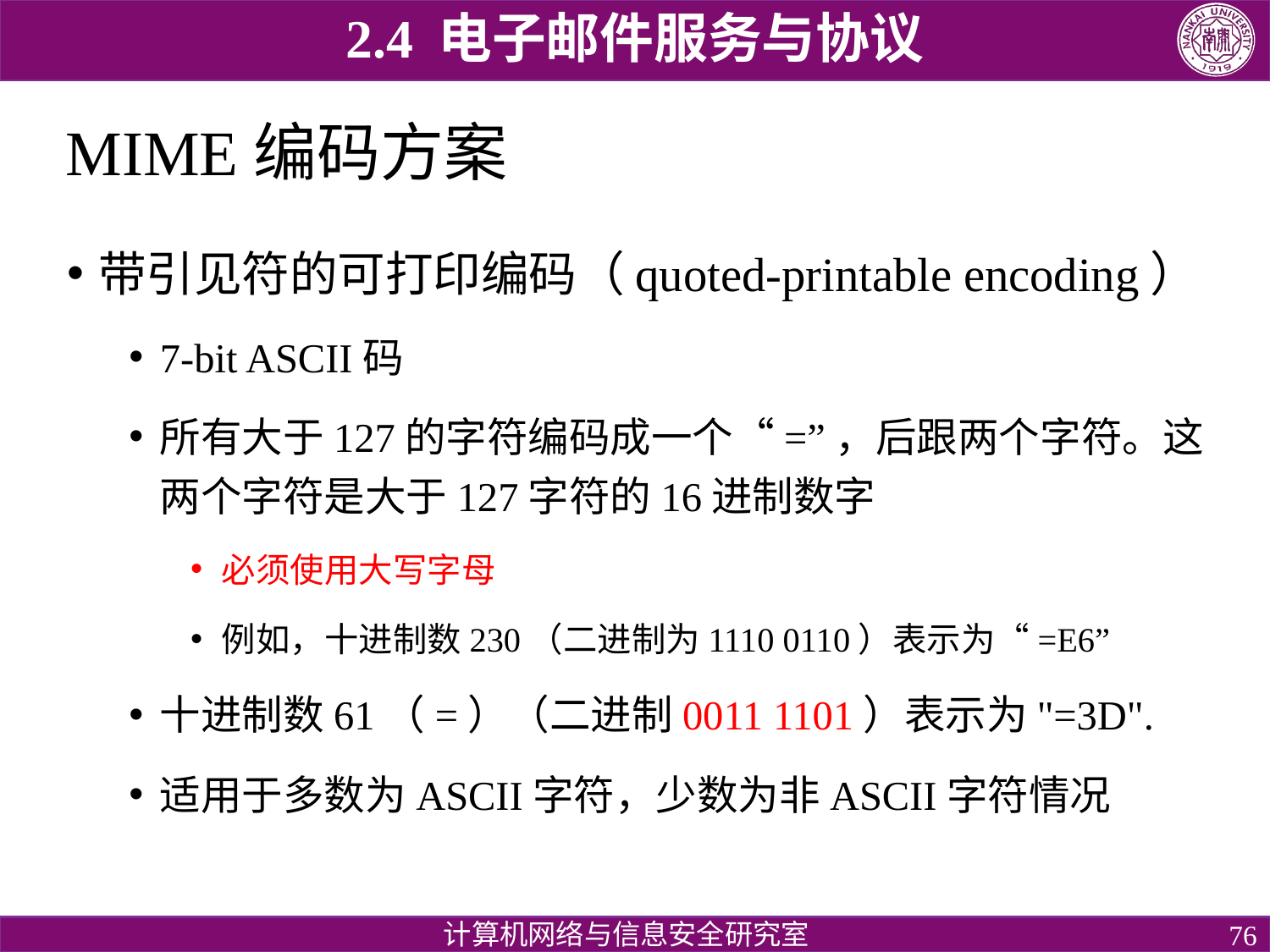

2.4 电子邮件服务与协议
# MIME编码方案
带引见符的可打印编码（quoted-printable encoding）
7-bit ASCII码
所有大于127的字符编码成一个“=”，后跟两个字符。这两个字符是大于127字符的16进制数字
必须使用大写字母
例如，十进制数230（二进制为1110 0110）表示为“=E6”
十进制数61（=）（二进制0011 1101）表示为"=3D".
适用于多数为ASCII字符，少数为非ASCII字符情况